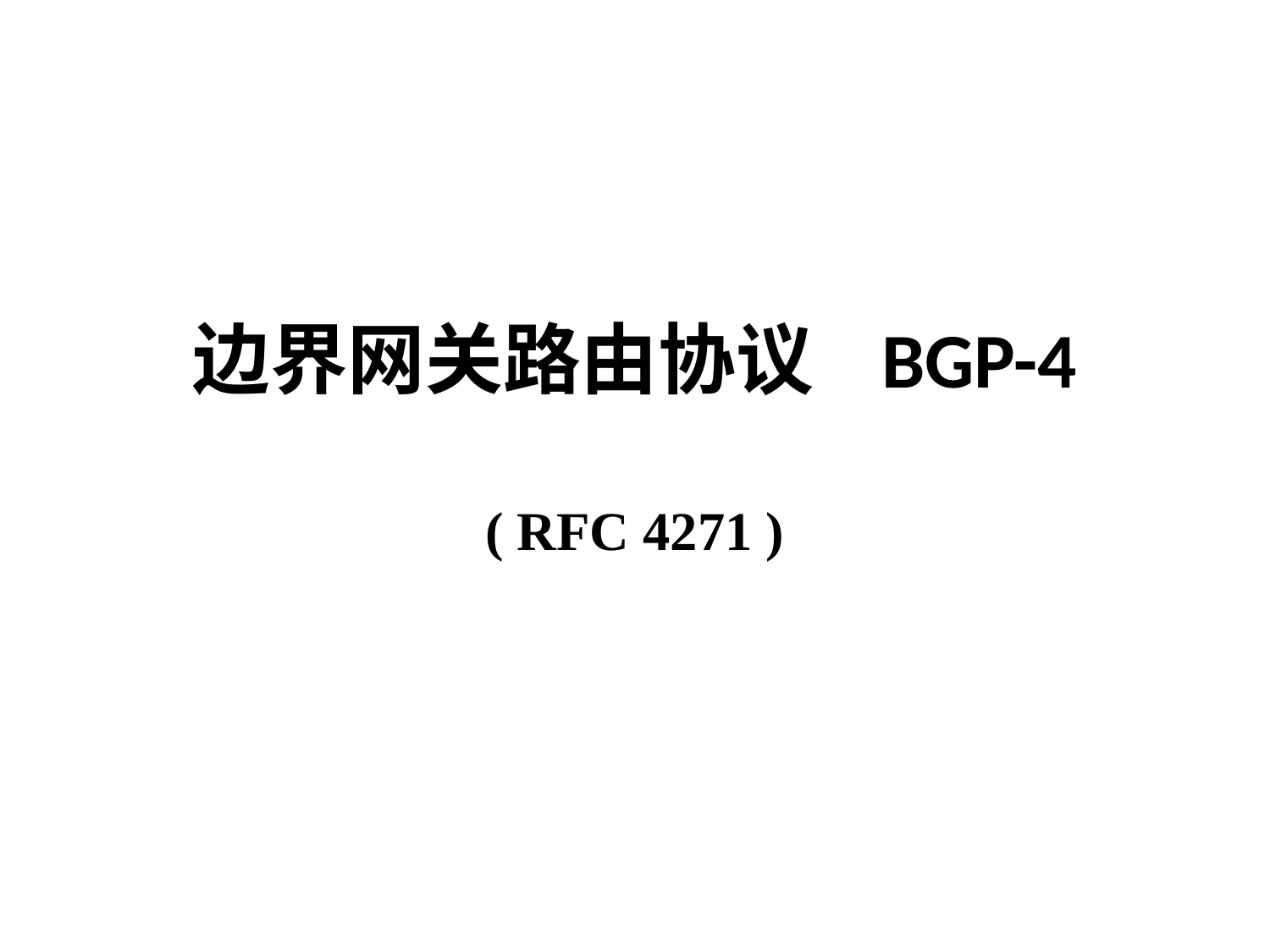

# 边界网关路由协议	  BGP-4 ( RFC 4271 )